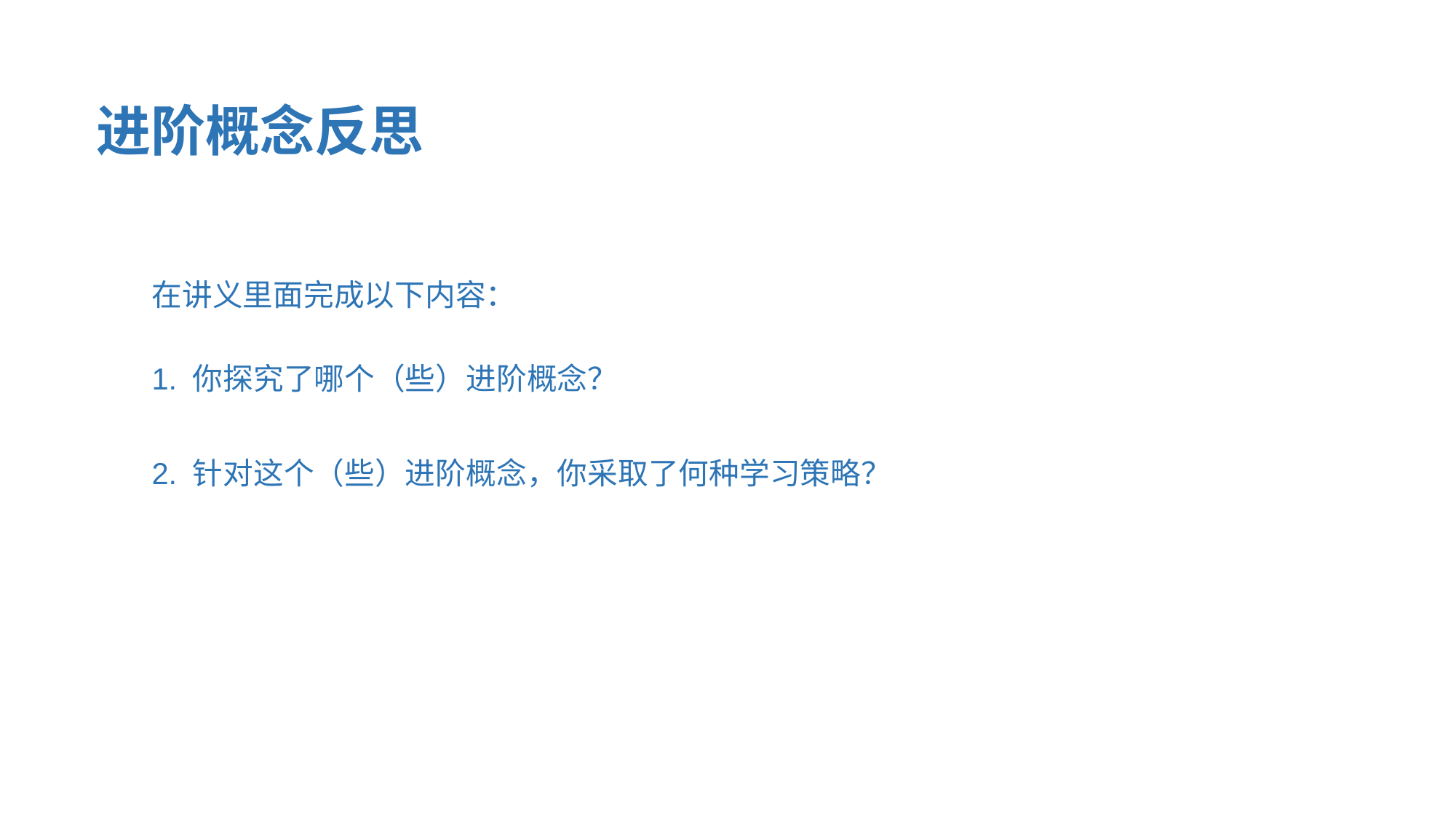

进阶概念反思
在讲义里面完成以下内容：

1. 你探究了哪个（些）进阶概念？

2. 针对这个（些）进阶概念，你采取了何种学习策略？